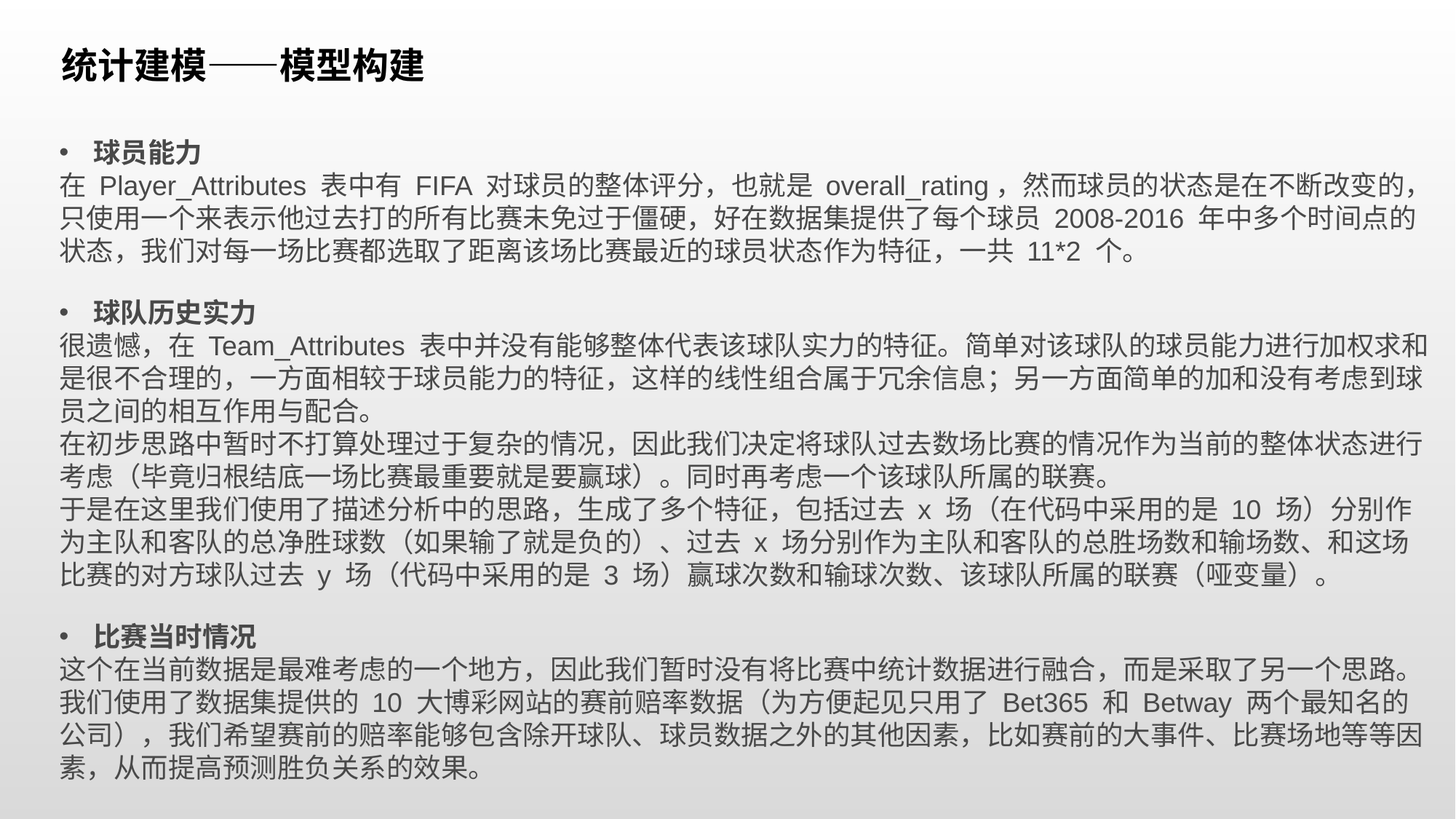

统计建模——模型构建
球员能力
在 Player_Attributes 表中有 FIFA 对球员的整体评分，也就是 overall_rating，然而球员的状态是在不断改变的，只使用一个来表示他过去打的所有比赛未免过于僵硬，好在数据集提供了每个球员 2008-2016 年中多个时间点的状态，我们对每一场比赛都选取了距离该场比赛最近的球员状态作为特征，一共 11*2 个。

球队历史实力
很遗憾，在 Team_Attributes 表中并没有能够整体代表该球队实力的特征。简单对该球队的球员能力进行加权求和是很不合理的，一方面相较于球员能力的特征，这样的线性组合属于冗余信息；另一方面简单的加和没有考虑到球员之间的相互作用与配合。
在初步思路中暂时不打算处理过于复杂的情况，因此我们决定将球队过去数场比赛的情况作为当前的整体状态进行考虑（毕竟归根结底一场比赛最重要就是要赢球）。同时再考虑一个该球队所属的联赛。
于是在这里我们使用了描述分析中的思路，生成了多个特征，包括过去 x 场（在代码中采用的是 10 场）分别作为主队和客队的总净胜球数（如果输了就是负的）、过去 x 场分别作为主队和客队的总胜场数和输场数、和这场比赛的对方球队过去 y 场（代码中采用的是 3 场）赢球次数和输球次数、该球队所属的联赛（哑变量）。

比赛当时情况
这个在当前数据是最难考虑的一个地方，因此我们暂时没有将比赛中统计数据进行融合，而是采取了另一个思路。
我们使用了数据集提供的 10 大博彩网站的赛前赔率数据（为方便起见只用了 Bet365 和 Betway 两个最知名的公司），我们希望赛前的赔率能够包含除开球队、球员数据之外的其他因素，比如赛前的大事件、比赛场地等等因素，从而提高预测胜负关系的效果。